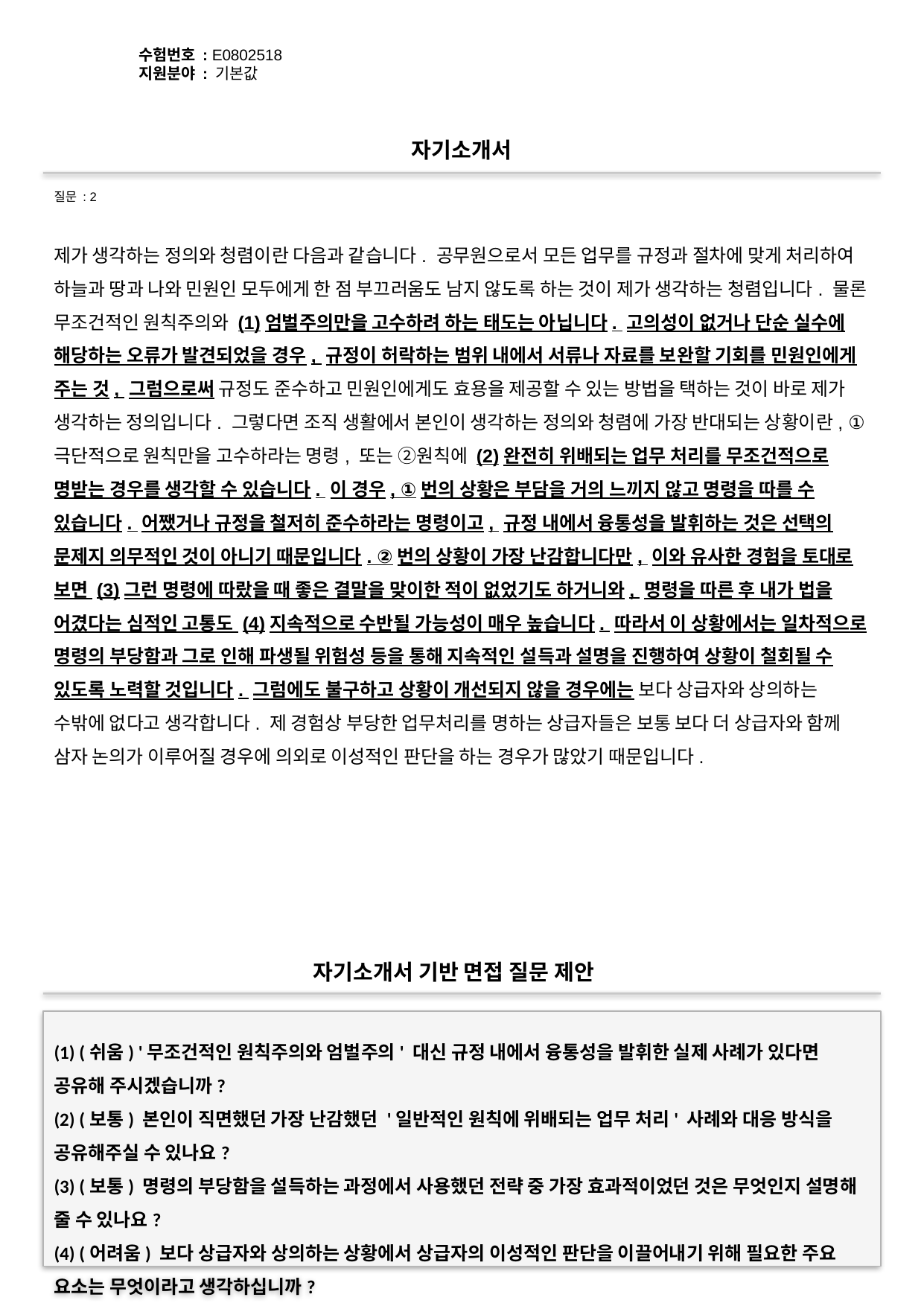

수험번호 : E0802518
지원분야 : 기본값
#

자기소개서

질문 : 2

제가 생각하는 정의와 청렴이란 다음과 같습니다. 공무원으로서 모든 업무를 규정과 절차에 맞게 처리하여 하늘과 땅과 나와 민원인 모두에게 한 점 부끄러움도 남지 않도록 하는 것이 제가 생각하는 청렴입니다. 물론 무조건적인 원칙주의와 (1)엄벌주의만을 고수하려 하는 태도는 아닙니다. 고의성이 없거나 단순 실수에 해당하는 오류가 발견되었을 경우, 규정이 허락하는 범위 내에서 서류나 자료를 보완할 기회를 민원인에게 주는 것, 그럼으로써 규정도 준수하고 민원인에게도 효용을 제공할 수 있는 방법을 택하는 것이 바로 제가 생각하는 정의입니다. 그렇다면 조직 생활에서 본인이 생각하는 정의와 청렴에 가장 반대되는 상황이란, ①극단적으로 원칙만을 고수하라는 명령, 또는 ②원칙에 (2)완전히 위배되는 업무 처리를 무조건적으로 명받는 경우를 생각할 수 있습니다. 이 경우, ①번의 상황은 부담을 거의 느끼지 않고 명령을 따를 수 있습니다. 어쨌거나 규정을 철저히 준수하라는 명령이고, 규정 내에서 융통성을 발휘하는 것은 선택의 문제지 의무적인 것이 아니기 때문입니다. ②번의 상황이 가장 난감합니다만, 이와 유사한 경험을 토대로 보면 (3)그런 명령에 따랐을 때 좋은 결말을 맞이한 적이 없었기도 하거니와, 명령을 따른 후 내가 법을 어겼다는 심적인 고통도 (4)지속적으로 수반될 가능성이 매우 높습니다. 따라서 이 상황에서는 일차적으로 명령의 부당함과 그로 인해 파생될 위험성 등을 통해 지속적인 설득과 설명을 진행하여 상황이 철회될 수 있도록 노력할 것입니다. 그럼에도 불구하고 상황이 개선되지 않을 경우에는 보다 상급자와 상의하는 수밖에 없다고 생각합니다. 제 경험상 부당한 업무처리를 명하는 상급자들은 보통 보다 더 상급자와 함께 삼자 논의가 이루어질 경우에 의외로 이성적인 판단을 하는 경우가 많았기 때문입니다.

자기소개서 기반 면접 질문 제안

(1) (쉬움) '무조건적인 원칙주의와 엄벌주의' 대신 규정 내에서 융통성을 발휘한 실제 사례가 있다면 공유해 주시겠습니까?
(2) (보통) 본인이 직면했던 가장 난감했던 '일반적인 원칙에 위배되는 업무 처리' 사례와 대응 방식을 공유해주실 수 있나요?
(3) (보통) 명령의 부당함을 설득하는 과정에서 사용했던 전략 중 가장 효과적이었던 것은 무엇인지 설명해 줄 수 있나요?
(4) (어려움) 보다 상급자와 상의하는 상황에서 상급자의 이성적인 판단을 이끌어내기 위해 필요한 주요 요소는 무엇이라고 생각하십니까?